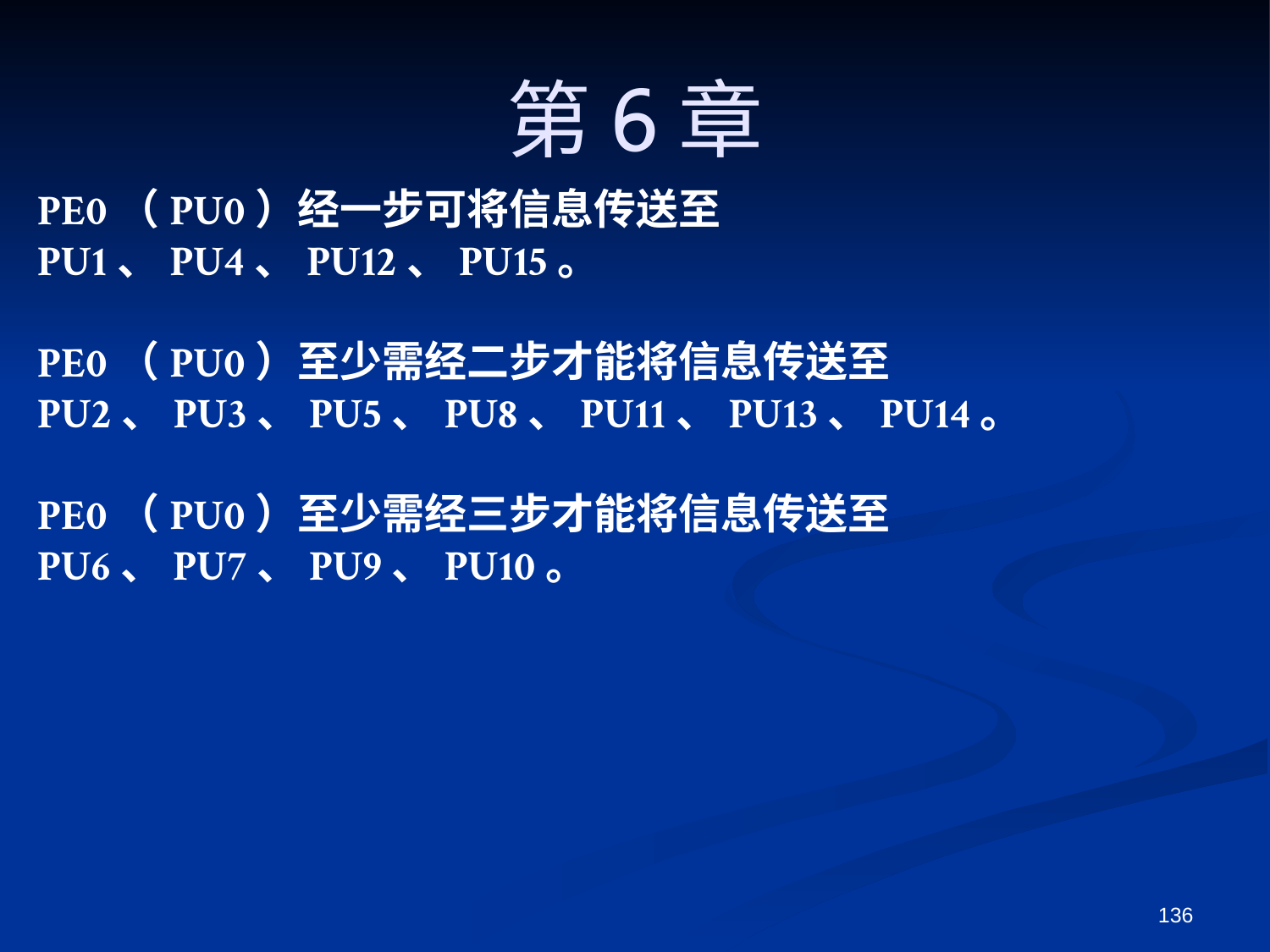

第6章
PE0（PU0）经一步可将信息传送至PU1、PU4、PU12、PU15。

PE0（PU0）至少需经二步才能将信息传送至PU2、PU3、PU5、PU8、PU11、PU13、PU14。

PE0（PU0）至少需经三步才能将信息传送至PU6、PU7、PU9、PU10。
136